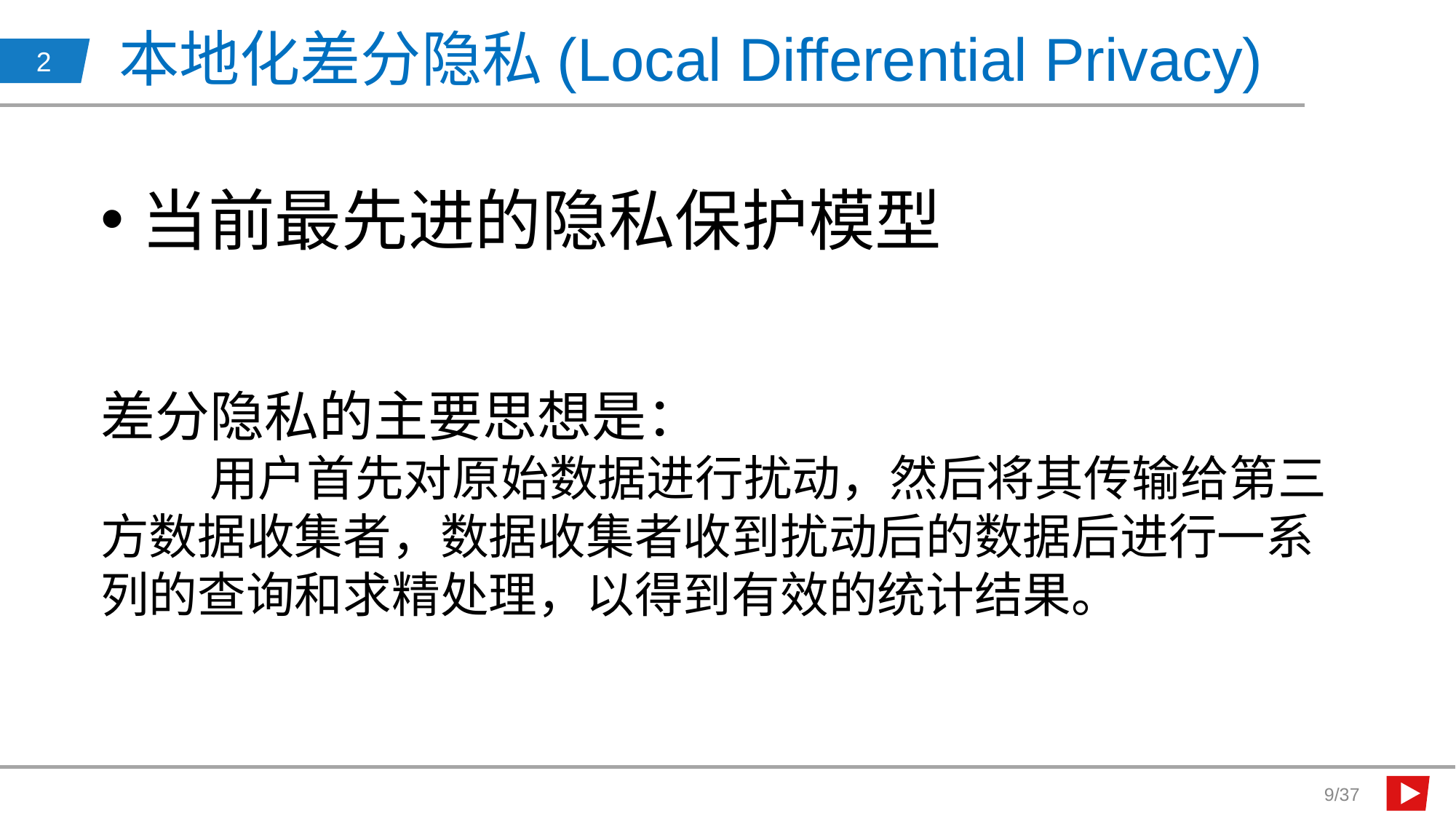

本地化差分隐私(Local Differential Privacy)

2
当前最先进的隐私保护模型

差分隐私的主要思想是：
	用户首先对原始数据进行扰动，然后将其传输给第三方数据收集者，数据收集者收到扰动后的数据后进行一系列的查询和求精处理，以得到有效的统计结果。

9/37